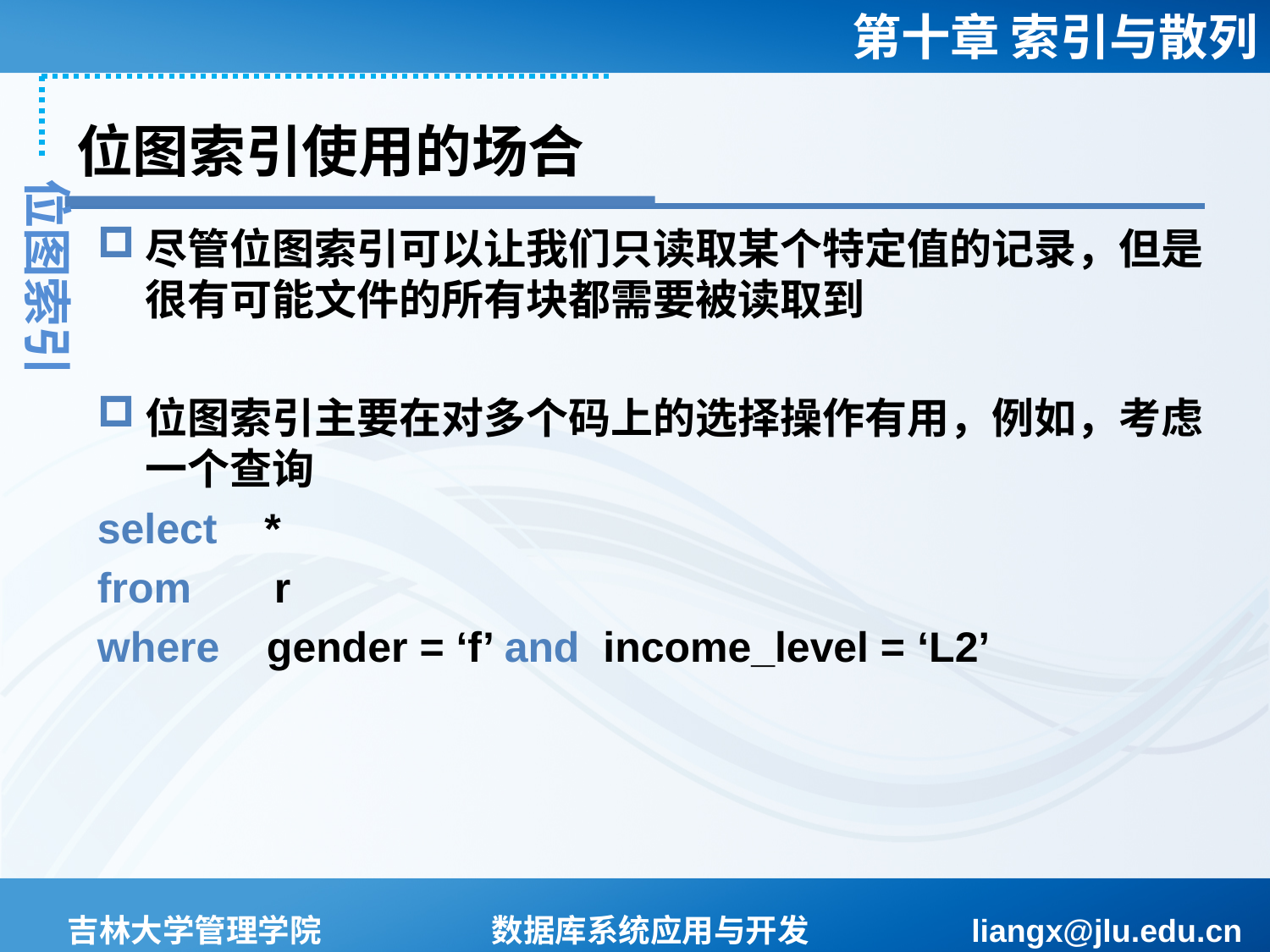

# 位图索引使用的场合
位图索引

尽管位图索引可以让我们只读取某个特定值的记录，但是很有可能文件的所有块都需要被读取到

位图索引主要在对多个码上的选择操作有用，例如，考虑一个查询
select    *
from       r
where    gender = ‘f’ and  income_level = ‘L2’